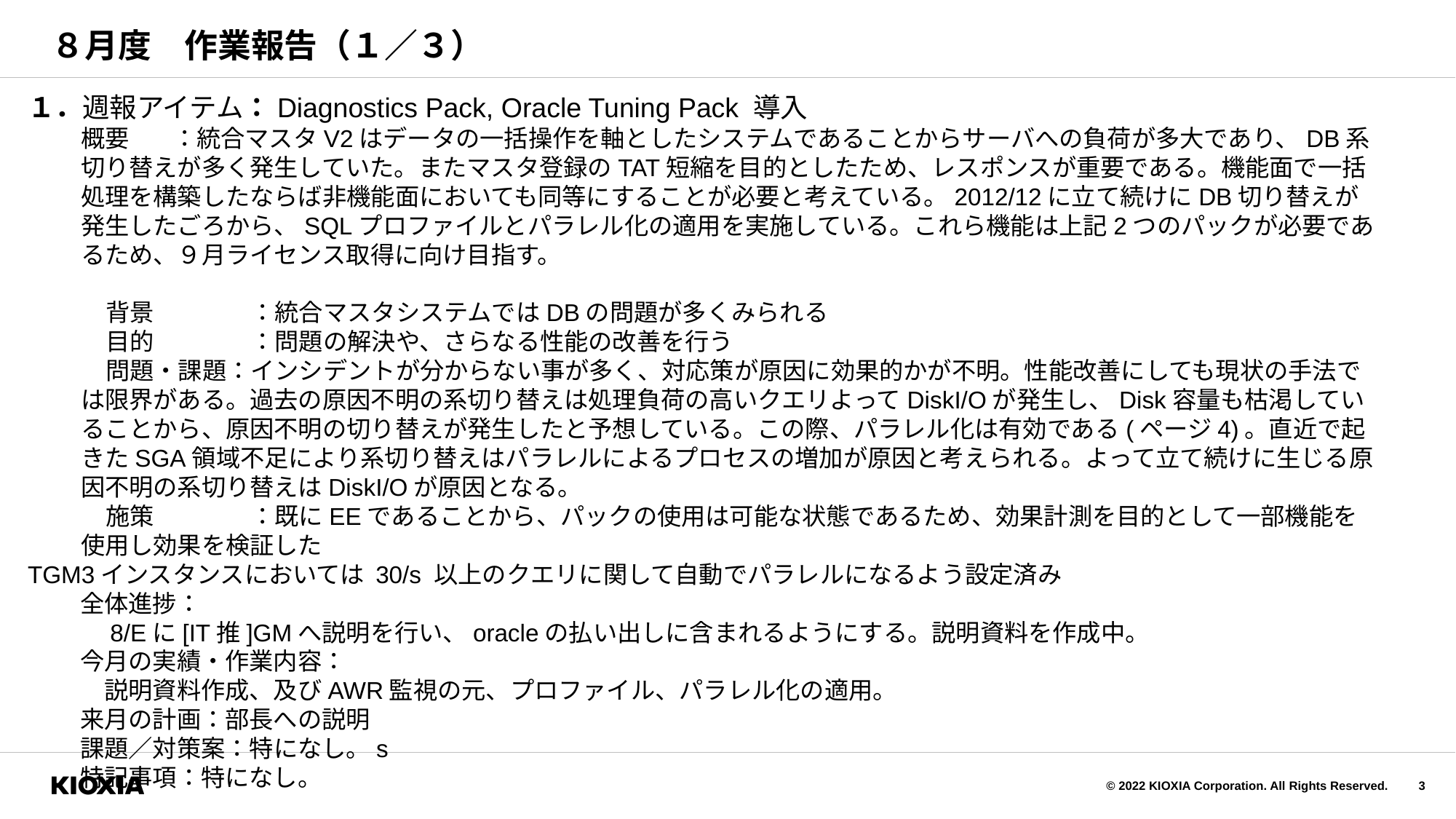

# ８月度　作業報告（１／３）
１．週報アイテム：Diagnostics Pack, Oracle Tuning Pack 導入
概要        ：統合マスタV2はデータの一括操作を軸としたシステムであることからサーバへの負荷が多大であり、DB系切り替えが多く発生していた。またマスタ登録のTAT短縮を目的としたため、レスポンスが重要である。機能面で一括処理を構築したならば非機能面においても同等にすることが必要と考えている。2012/12に立て続けにDB切り替えが発生したごろから、SQLプロファイルとパラレル化の適用を実施している。これら機能は上記2つのパックが必要であるため、９月ライセンス取得に向け目指す。

　 　　背景　　　　：統合マスタシステムではDBの問題が多くみられる
　　　 目的　　　　：問題の解決や、さらなる性能の改善を行う
　　　 問題・課題：インシデントが分からない事が多く、対応策が原因に効果的かが不明。性能改善にしても現状の手法では限界がある。過去の原因不明の系切り替えは処理負荷の高いクエリよってDiskI/Oが発生し、Disk容量も枯渇していることから、原因不明の切り替えが発生したと予想している。この際、パラレル化は有効である(ページ4)。直近で起きたSGA領域不足により系切り替えはパラレルによるプロセスの増加が原因と考えられる。よって立て続けに生じる原因不明の系切り替えはDiskI/Oが原因となる。
　　　 施策　　　　：既にEEであることから、パックの使用は可能な状態であるため、効果計測を目的として一部機能を使用し効果を検証した
TGM3インスタンスにおいては 30/s 以上のクエリに関して自動でパラレルになるよう設定済み
全体進捗：
　8/Eに[IT推]GMへ説明を行い、oracleの払い出しに含まれるようにする。説明資料を作成中。
今月の実績・作業内容：
　説明資料作成、及びAWR監視の元、プロファイル、パラレル化の適用。
来月の計画：部長への説明
課題／対策案：特になし。s
特記事項：特になし。